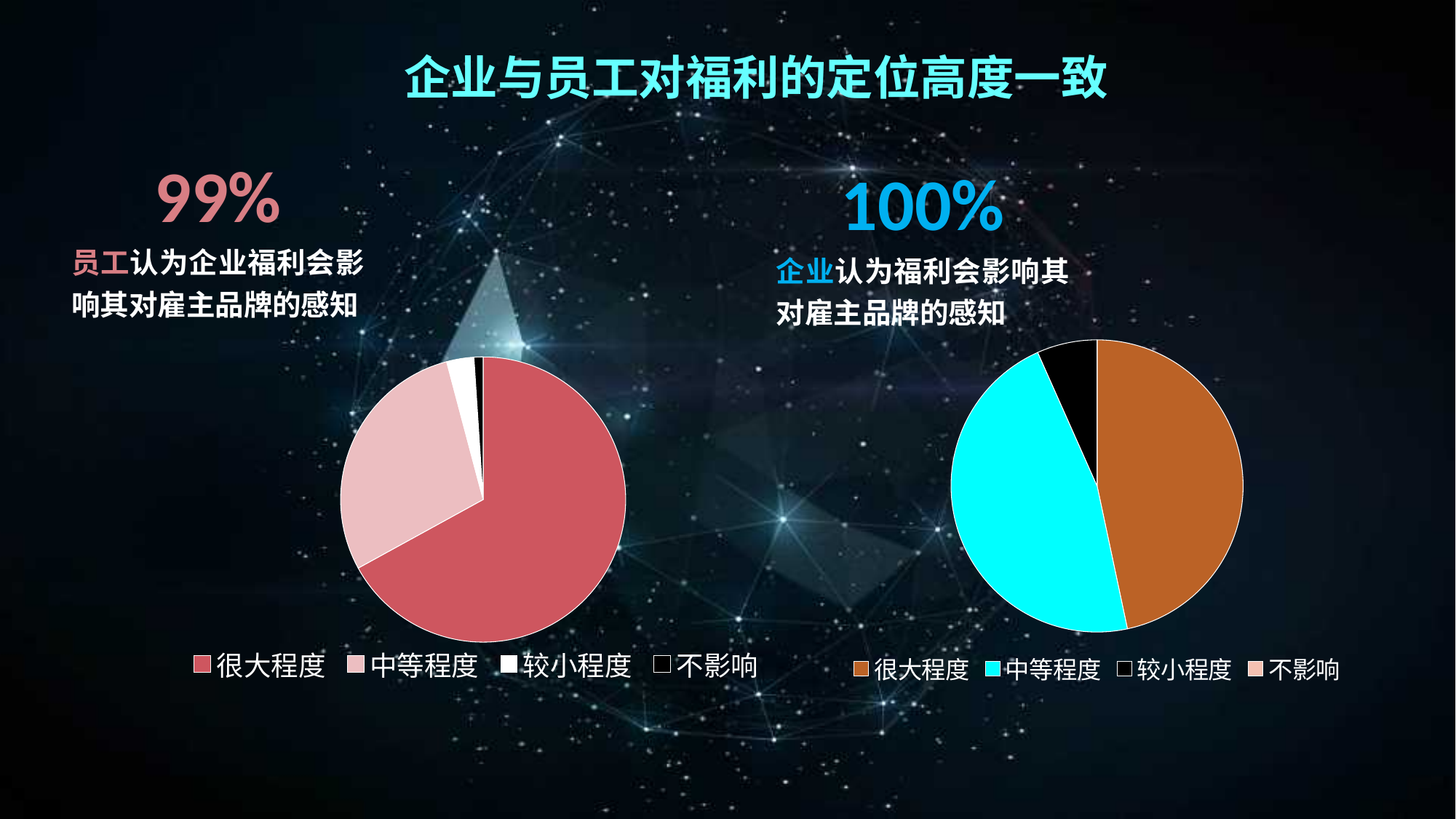

| 企业与员工对福利的定位高度一致 |
| --- |
| 99% 员工认为企业福利会影响其对雇主品牌的感知 |
| --- |
| 100% 企业认为福利会影响其对雇主品牌的感知 |
| --- |

### Chart

| Category | 2 |
|---|---|
| 很大程度 | 35.0 |
| 中等程度 | 35.0 |
| 较小程度 | 5.0 |
| 不影响 | None |

### Chart

| Category | 2 |
|---|---|
| 很大程度 | 65.0 |
| 中等程度 | 28.0 |
| 较小程度 | 3.0 |
| 不影响 | 1.0 |